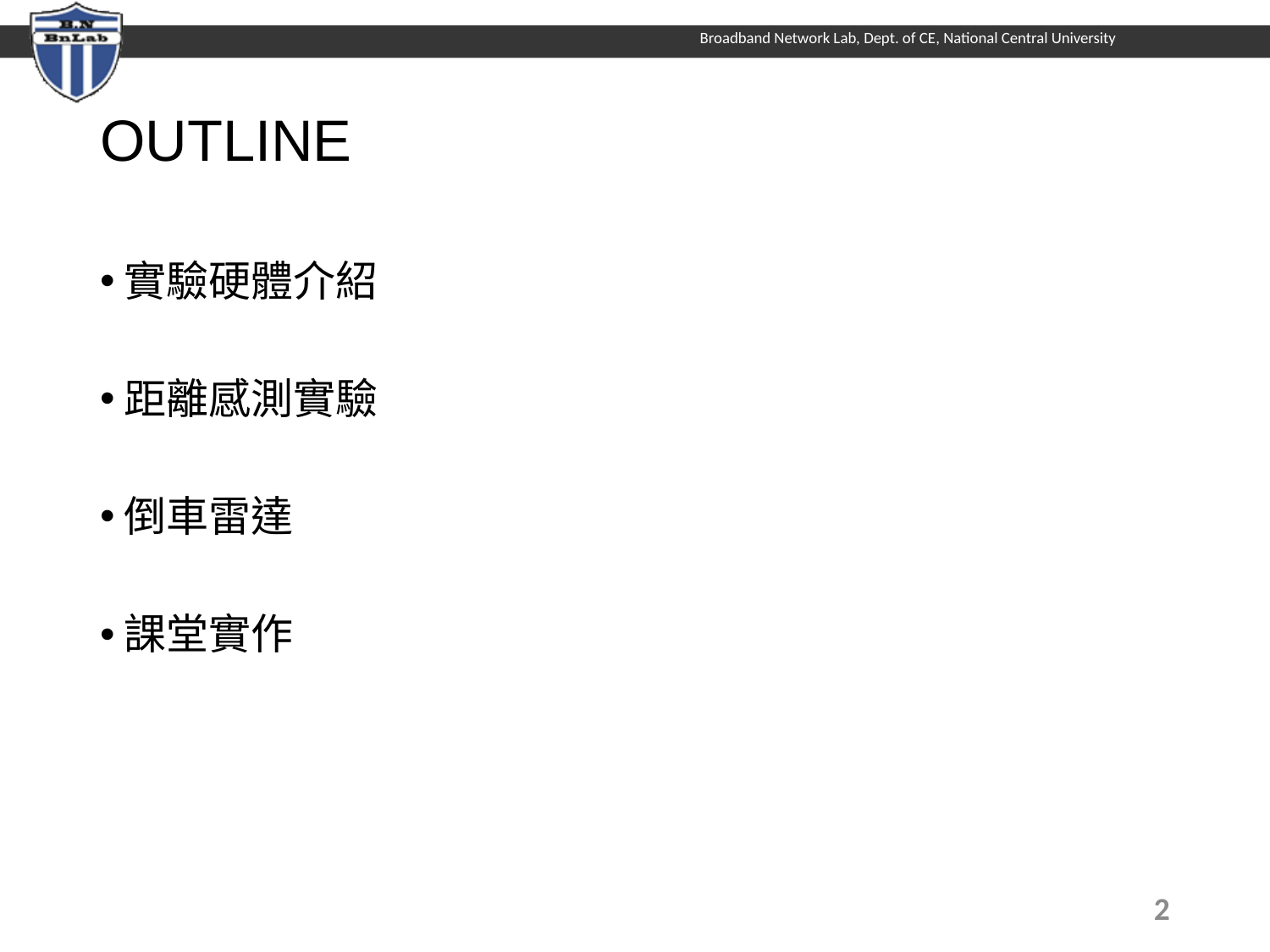

# OUTLINE
實驗硬體介紹

距離感測實驗

倒車雷達

課堂實作
2